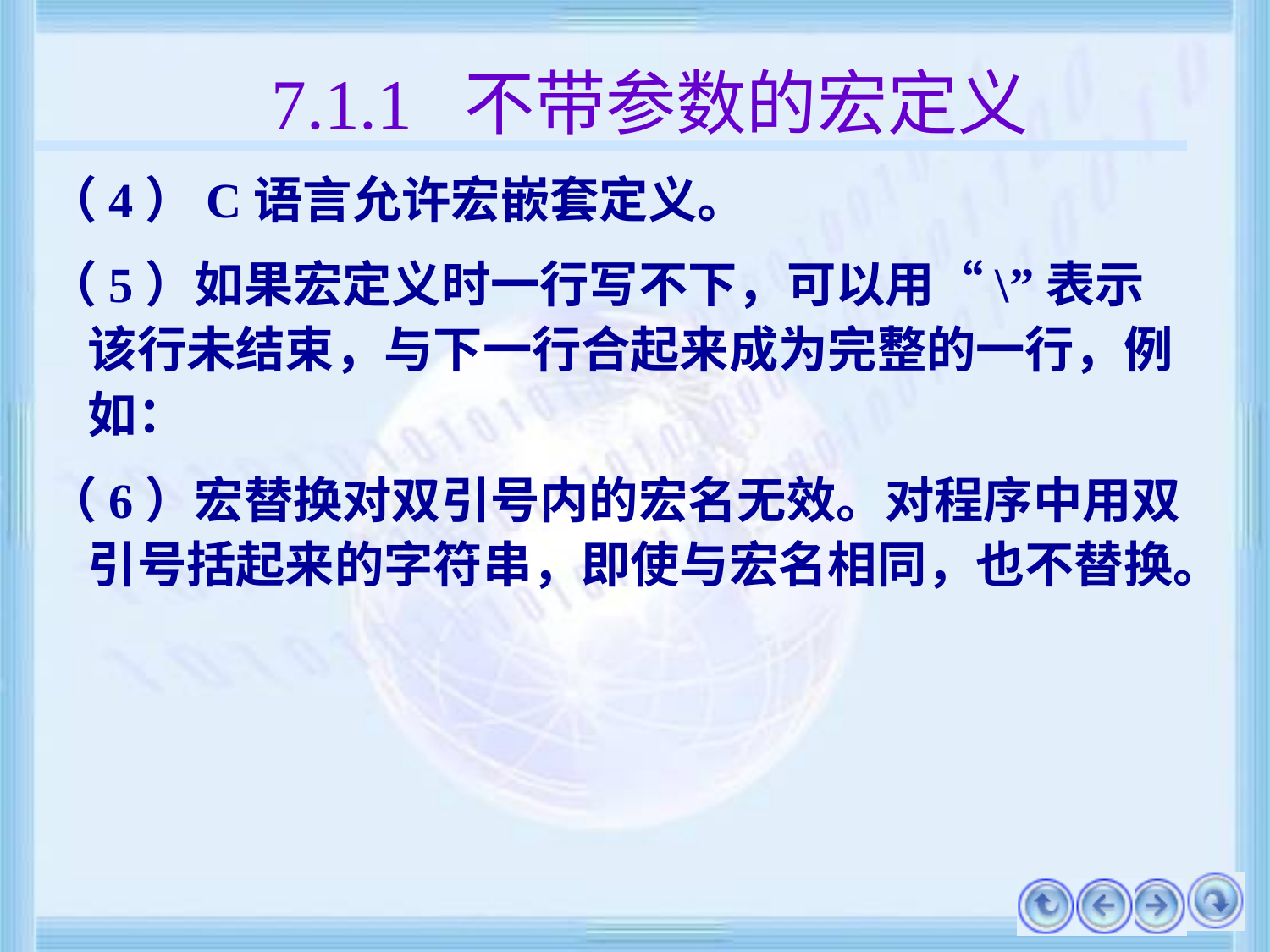

7.1.1  不带参数的宏定义
（4）C语言允许宏嵌套定义。
（5）如果宏定义时一行写不下，可以用“\”表示该行未结束，与下一行合起来成为完整的一行，例如：
（6）宏替换对双引号内的宏名无效。对程序中用双引号括起来的字符串，即使与宏名相同，也不替换。